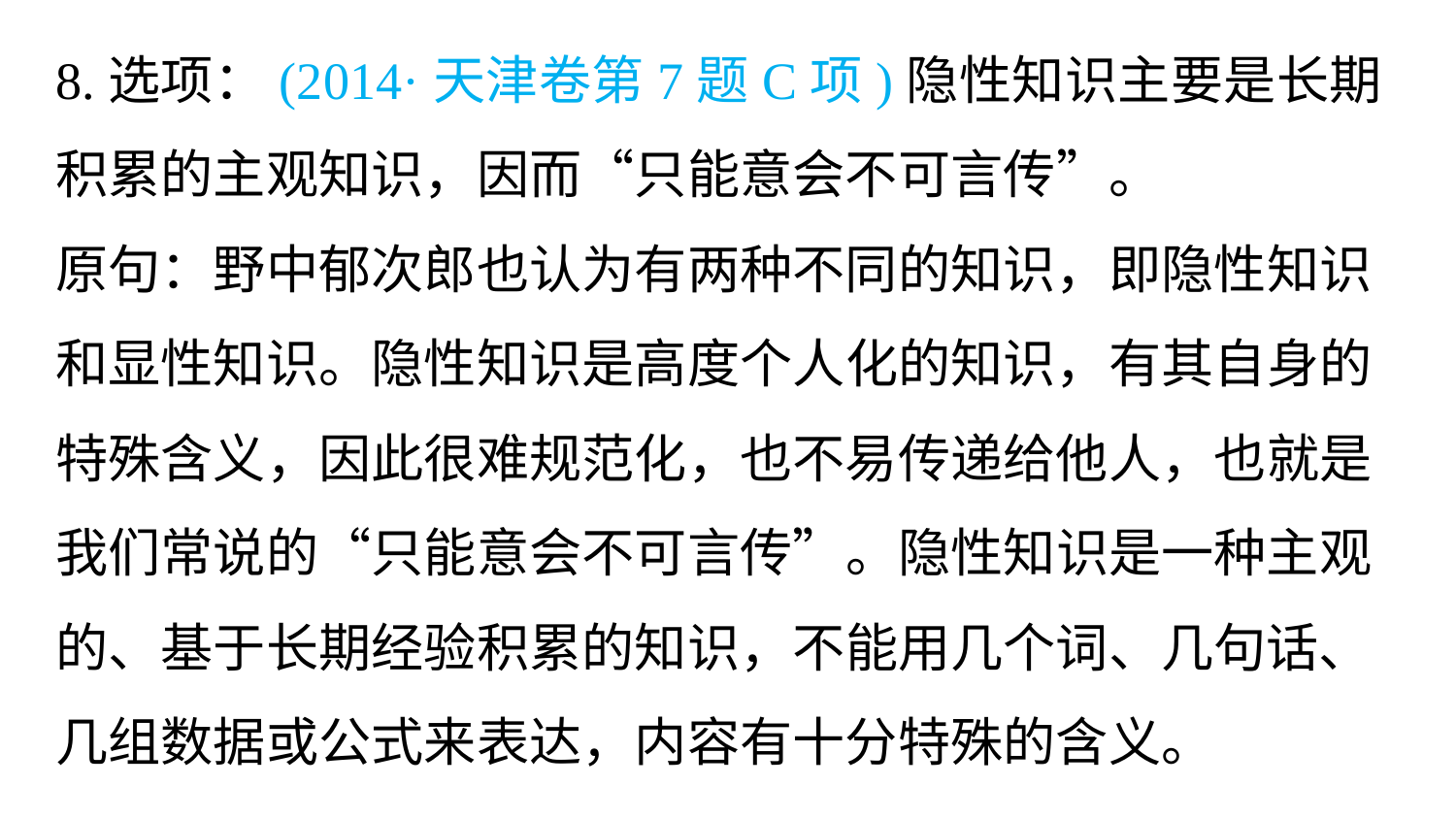

8.选项：(2014·天津卷第7题C项)隐性知识主要是长期积累的主观知识，因而“只能意会不可言传”。
原句：野中郁次郎也认为有两种不同的知识，即隐性知识和显性知识。隐性知识是高度个人化的知识，有其自身的特殊含义，因此很难规范化，也不易传递给他人，也就是我们常说的“只能意会不可言传”。隐性知识是一种主观的、基于长期经验积累的知识，不能用几个词、几句话、几组数据或公式来表达，内容有十分特殊的含义。